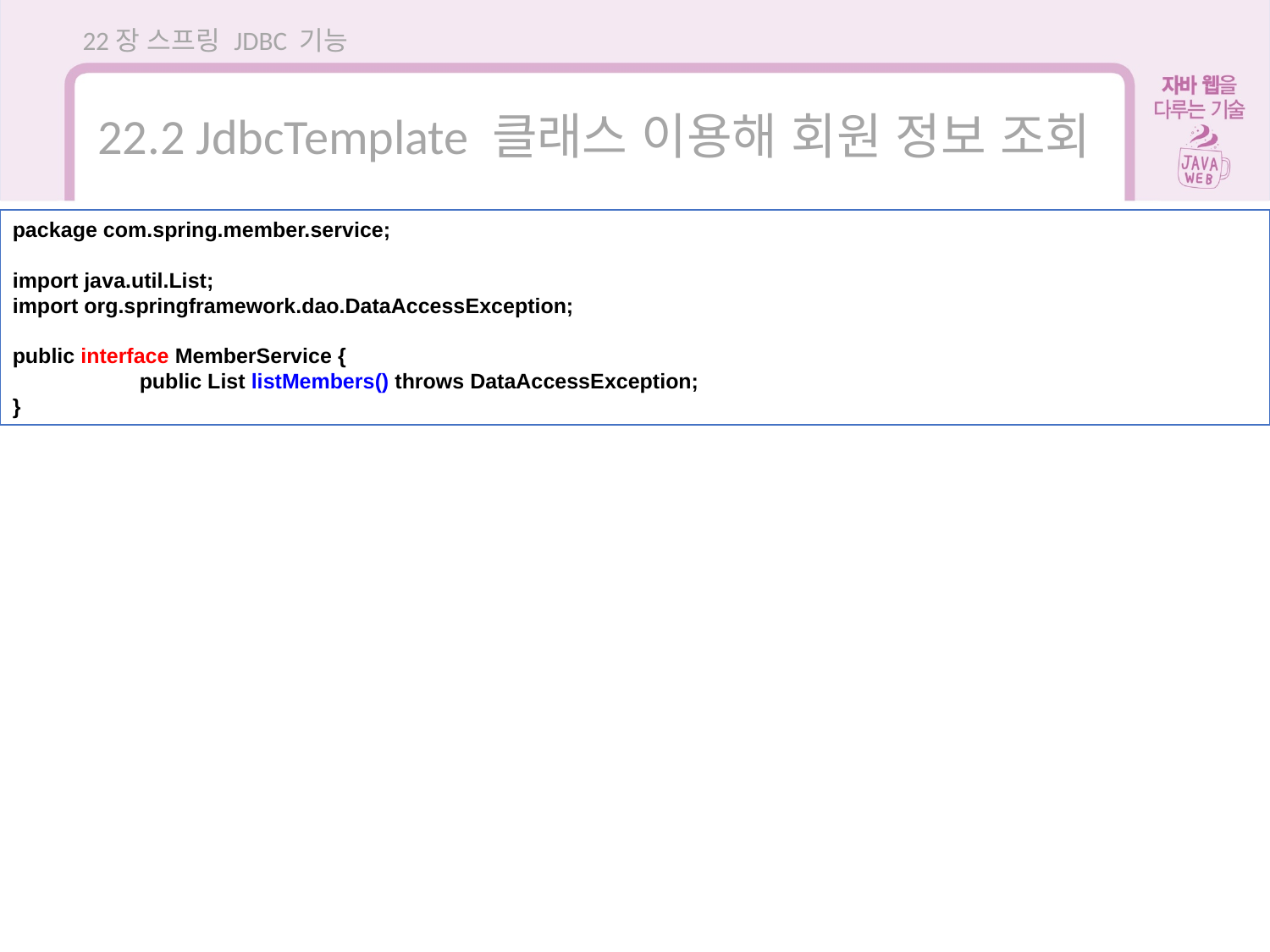

22장 스프링 JDBC 기능
22.2 JdbcTemplate 클래스 이용해 회원 정보 조회
package com.spring.member.service;

import java.util.List;
import org.springframework.dao.DataAccessException;

public interface MemberService {
	public List listMembers() throws DataAccessException;
}